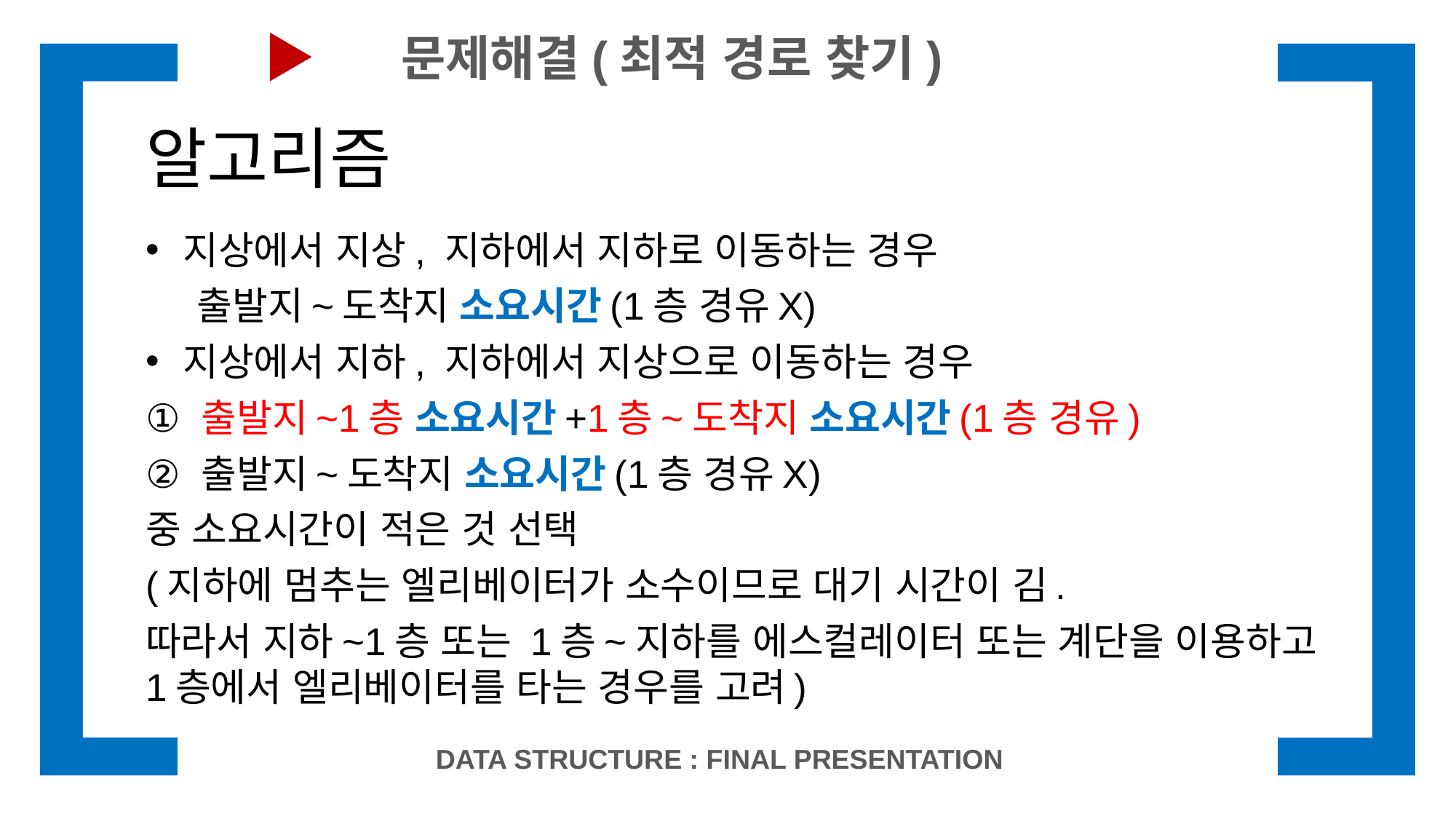

문제해결(최적 경로 찾기)
# 알고리즘
지상에서 지상, 지하에서 지하로 이동하는 경우
    출발지~도착지 소요시간(1층 경유X)
지상에서 지하, 지하에서 지상으로 이동하는 경우
출발지~1층 소요시간+1층~도착지 소요시간(1층 경유)
출발지~도착지 소요시간(1층 경유X)
중 소요시간이 적은 것 선택
(지하에 멈추는 엘리베이터가 소수이므로 대기 시간이 김.
따라서 지하~1층 또는 1층~지하를 에스컬레이터 또는 계단을 이용하고 1층에서 엘리베이터를 타는 경우를 고려)